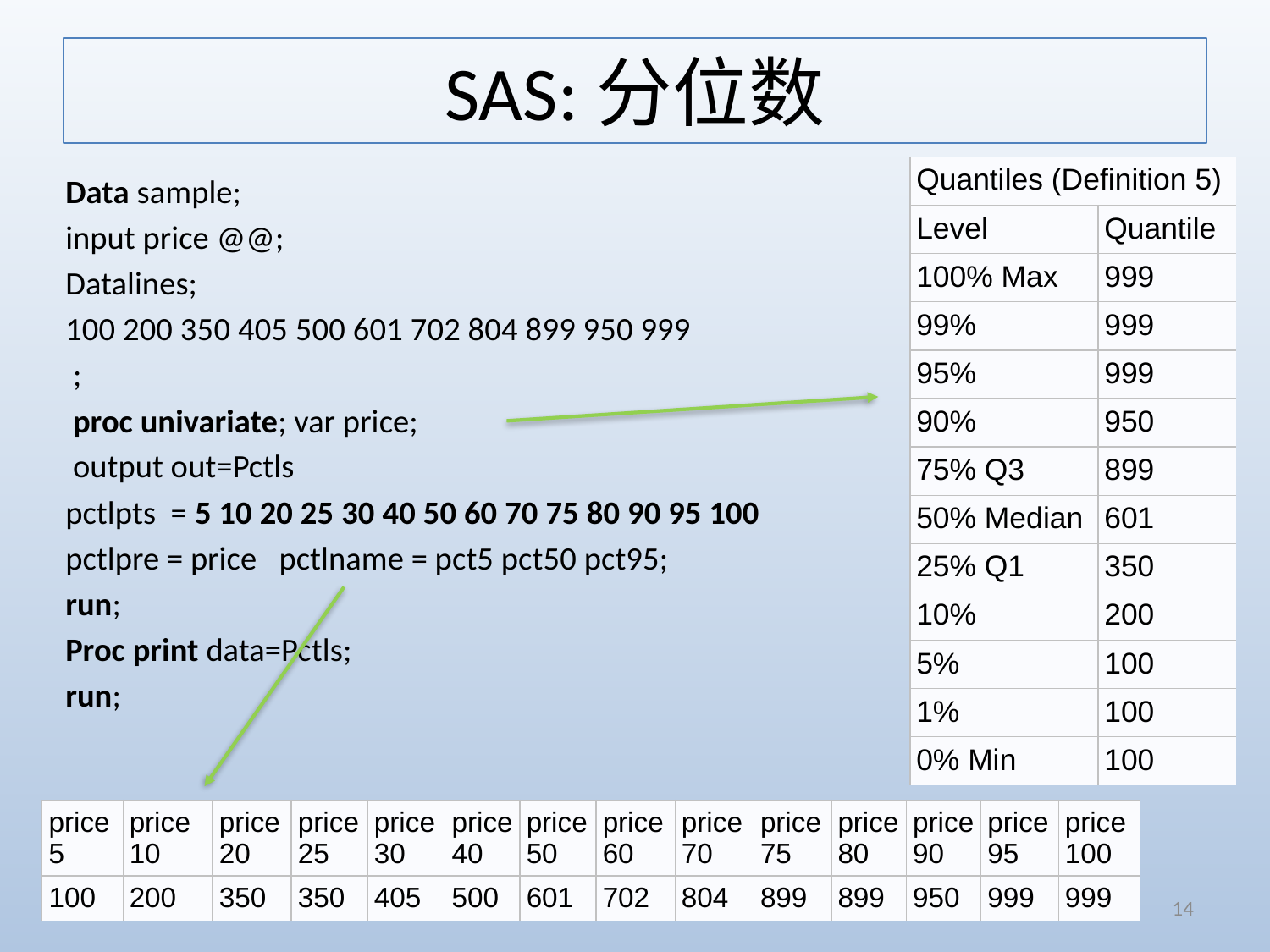

# SAS:分位数
| Quantiles (Definition 5) |  |
| --- | --- |
| Level | Quantile |
| 100% Max | 999 |
| 99% | 999 |
| 95% | 999 |
| 90% | 950 |
| 75% Q3 | 899 |
| 50% Median | 601 |
| 25% Q1 | 350 |
| 10% | 200 |
| 5% | 100 |
| 1% | 100 |
| 0% Min | 100 |
Data sample;
input price @@;
Datalines;
100 200 350 405 500 601 702 804 899 950 999
 ;
 proc univariate; var price;
 output out=Pctls
pctlpts  = 5 10 20 25 30 40 50 60 70 75 80 90 95 100
pctlpre = price   pctlname = pct5 pct50 pct95;
run;
Proc print data=Pctls;
run;
| price5 | price10 | price20 | price25 | price30 | price40 | price50 | price60 | price70 | price75 | price80 | price90 | price95 | price100 |
| --- | --- | --- | --- | --- | --- | --- | --- | --- | --- | --- | --- | --- | --- |
| 100 | 200 | 350 | 350 | 405 | 500 | 601 | 702 | 804 | 899 | 899 | 950 | 999 | 999 |
14